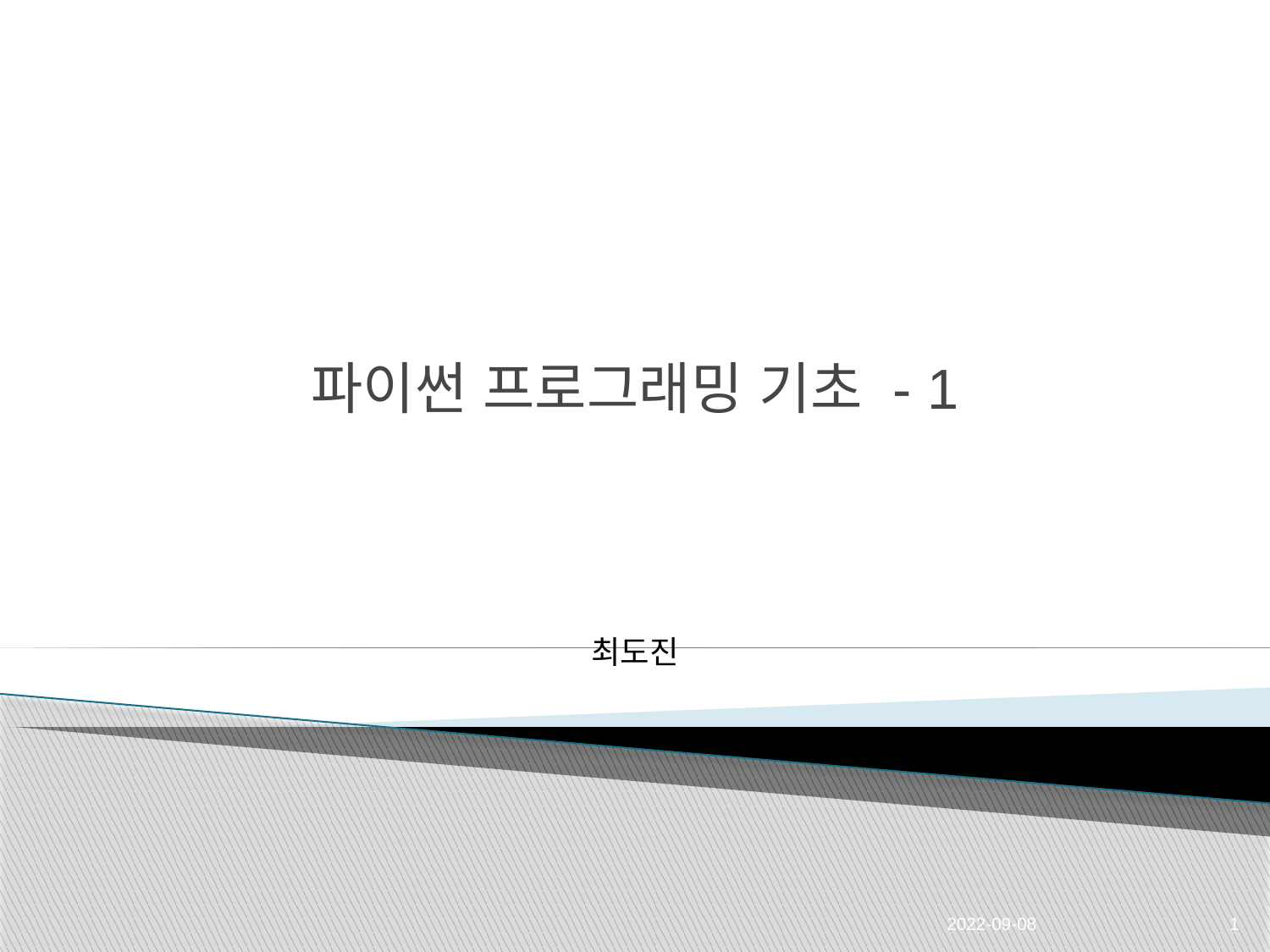

# 파이썬 프로그래밍 기초 - 1
최도진
2022-09-08
1